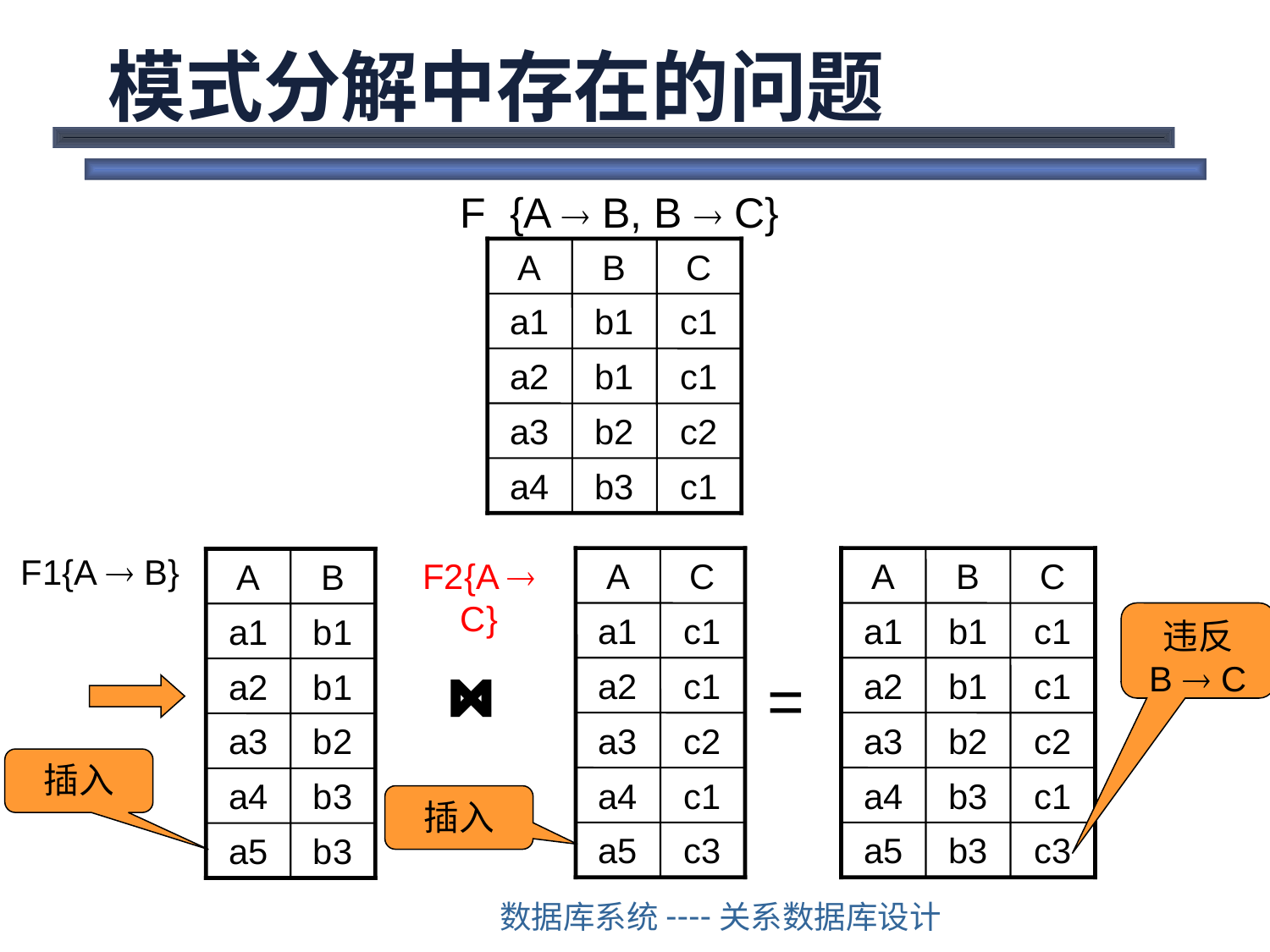

# 模式分解中存在的问题
F  {A → B, B → C}
A

B

C

a1

b1
c1
a2

b1
c1
a3

b2
c2
a4

b3
c1

F1{A → B}
F2{A → C}
A

C

a1

c1
a2

c1
a3

c2
a4

c1
a5

c3

A

B

C

a1

b1
c1
a2

b1
c1
a3

b2
c2
a4

b3
c1
a5

b3
c3

A

B

a1

b1
a2

b1
a3

b2
a4

b3
a5

b3

违反
B → C
⋈
=

插入
插入
数据库系统----关系数据库设计